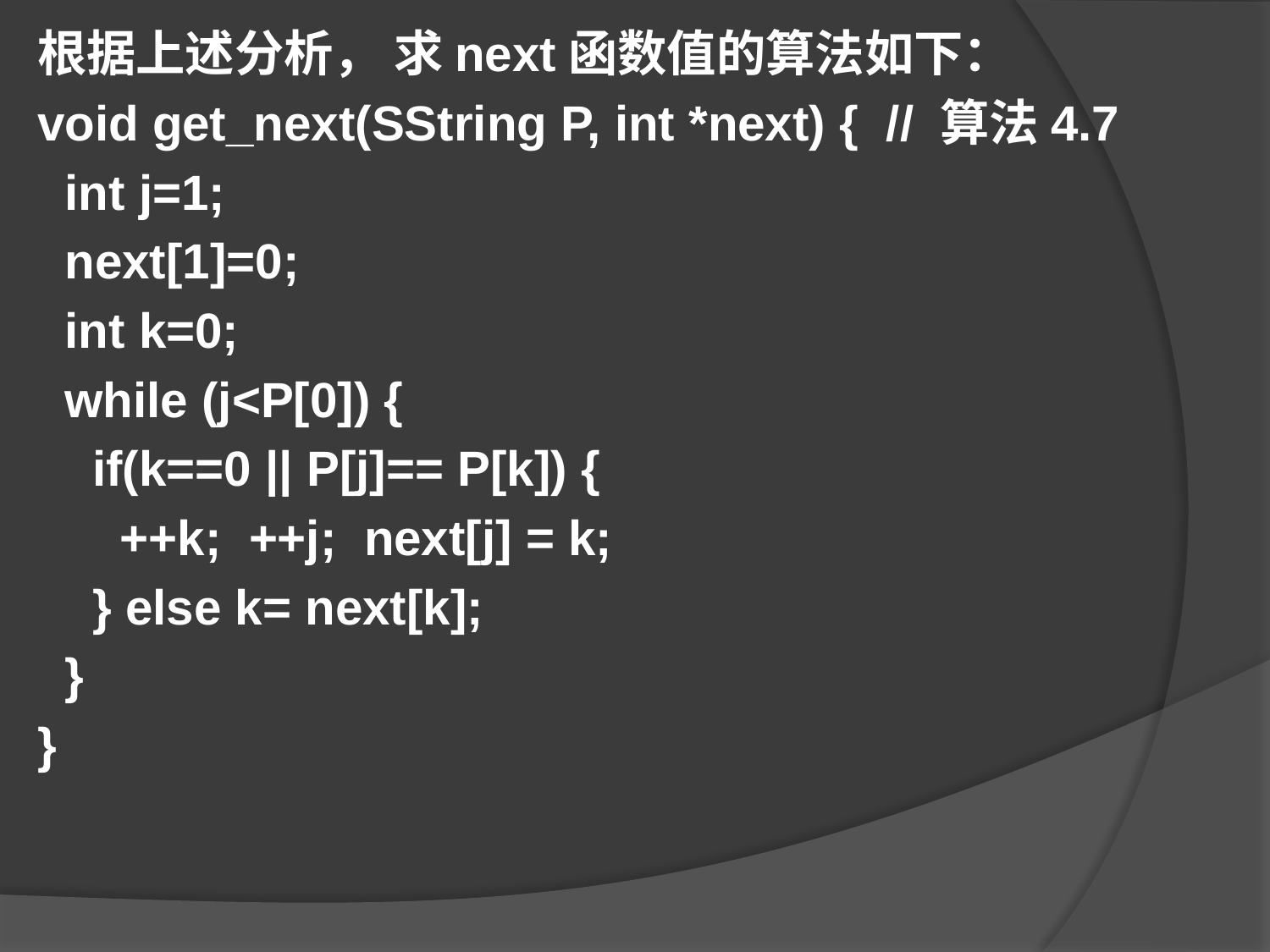

# 根据上述分析， 求next函数值的算法如下：
void get_next(SString P, int *next) {  // 算法4.7
  int j=1;
  next[1]=0;
  int k=0;
  while (j<P[0]) {
    if(k==0 || P[j]== P[k]) {
      ++k;  ++j;  next[j] = k;
    } else k= next[k];
  }
}